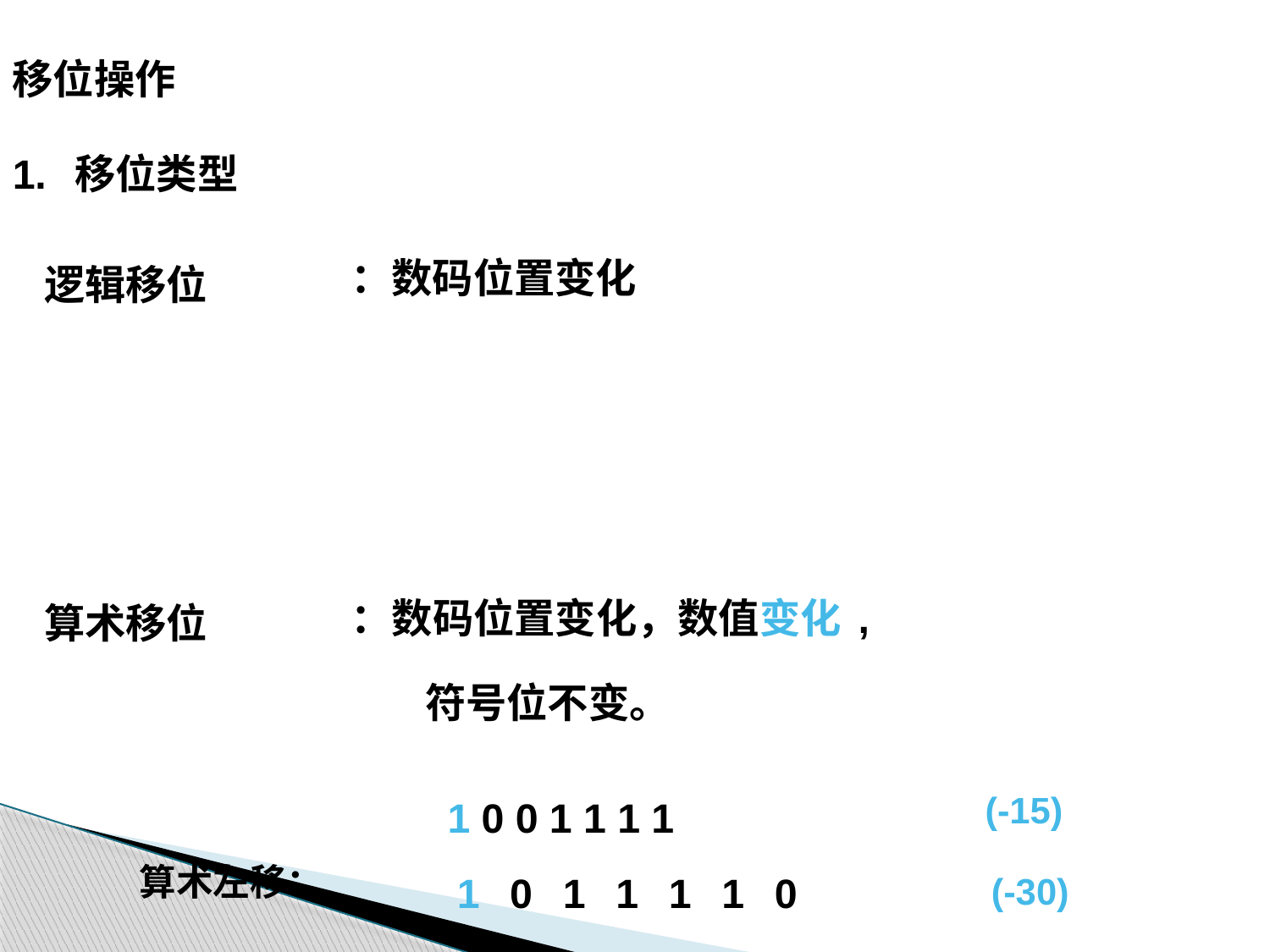

移位操作
1. 移位类型
：数码位置变化
逻辑移位
：数码位置变化，数值变化,
符号位不变。
算术移位
1 0 0 1 1 1 1
(-15)
算术左移：
1
0
1
1
1
1
0
(-30)
53